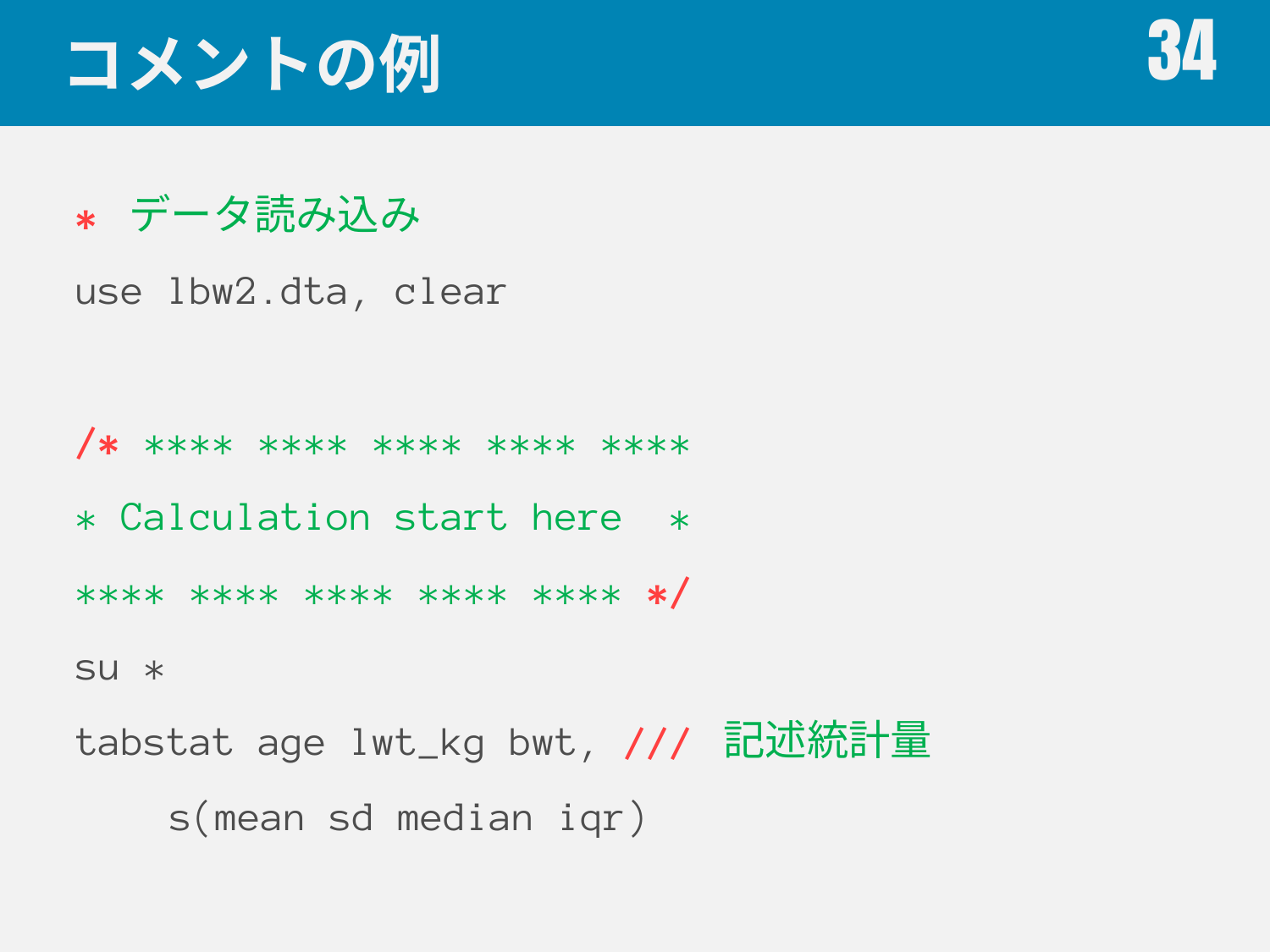

# コメントの例
 34
* データ読み込み
use lbw2.dta, clear

/* **** **** **** **** ****
* Calculation start here  *
**** **** **** **** **** */
su *
tabstat age lwt_kg bwt, /// 記述統計量
	s(mean sd median iqr)